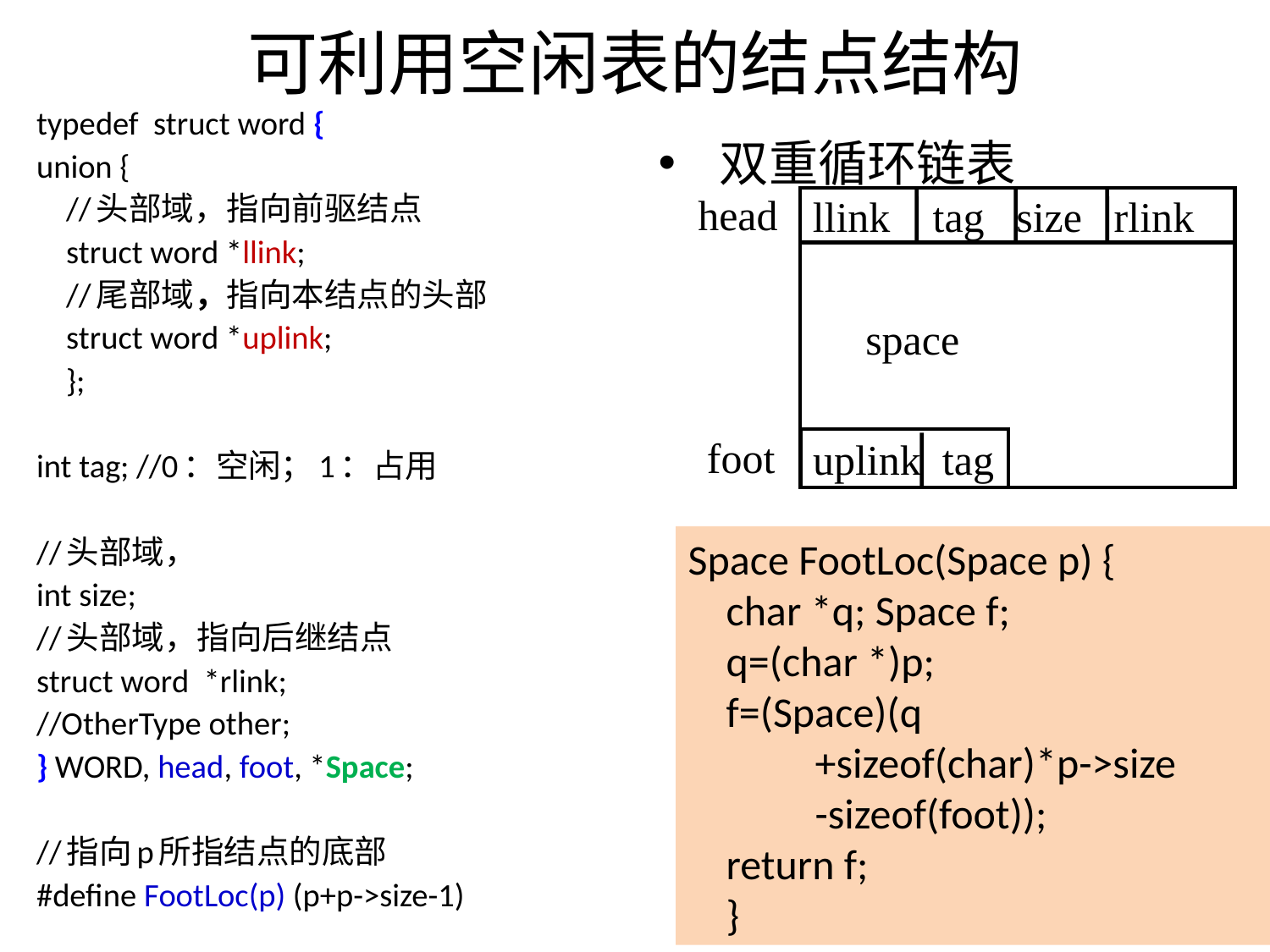

# 可利用空闲表的结点结构
typedef  struct word {
union {
    //头部域，指向前驱结点
    struct word *llink;
    //尾部域，指向本结点的头部
    struct word *uplink;
    };
int tag; //0：空闲；1：占用
//头部域，
int size;
//头部域，指向后继结点
struct word  *rlink;
//OtherType other;
} WORD, head, foot, *Space;

//指向p所指结点的底部
#define FootLoc(p) (p+p->size-1)
双重循环链表
head
llink    tag   size   rlink

     space

uplink  tag
foot
Space FootLoc(Space p) {
    char *q; Space f;
    q=(char *)p;
    f=(Space)(q
	+sizeof(char)*p->size
	-sizeof(foot));
    return f;
    }